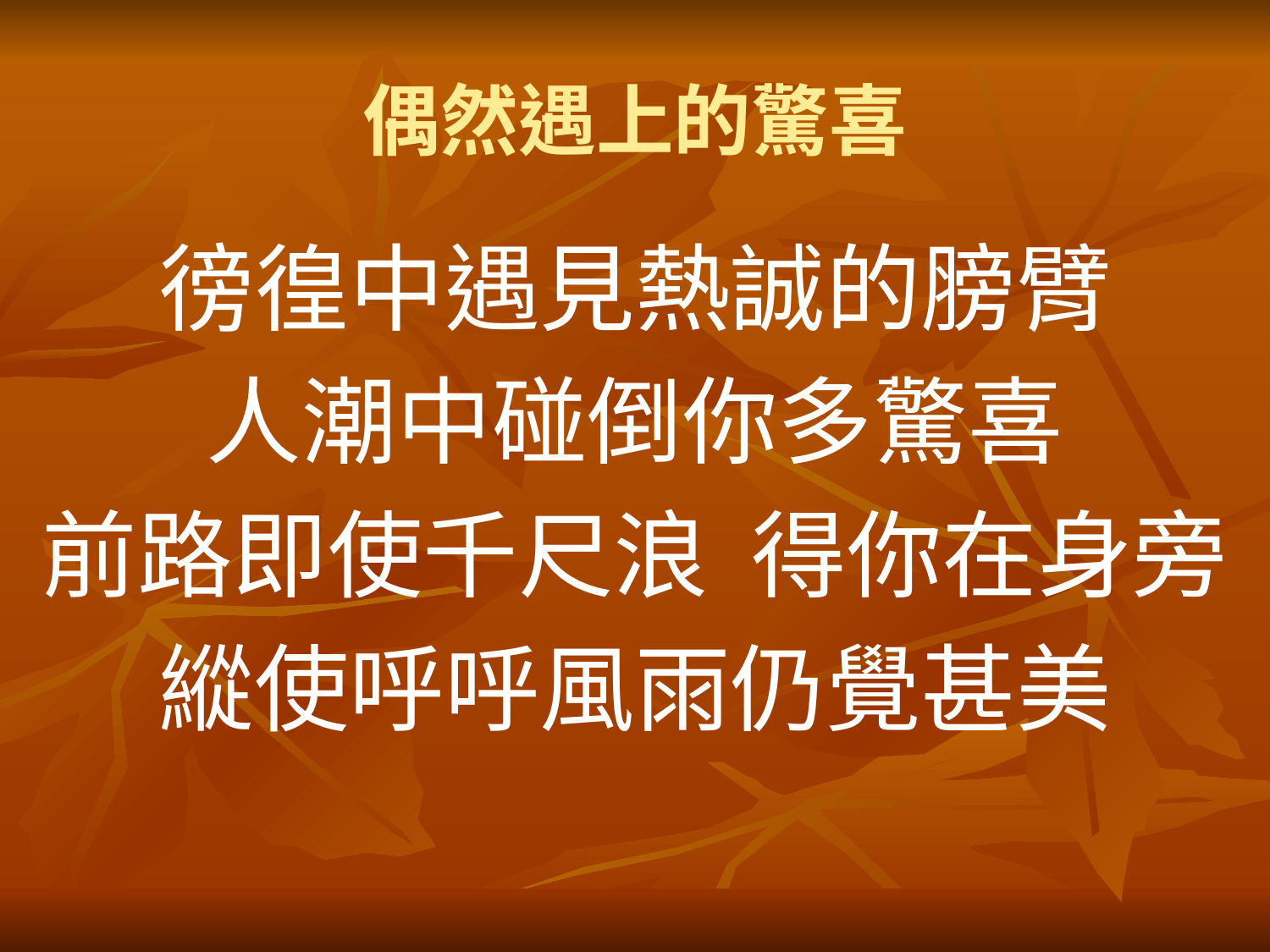

# 偶然遇上的驚喜
徬徨中遇見熱誠的膀臂
人潮中碰倒你多驚喜
前路即使千尺浪  得你在身旁
縱使呼呼風雨仍覺甚美